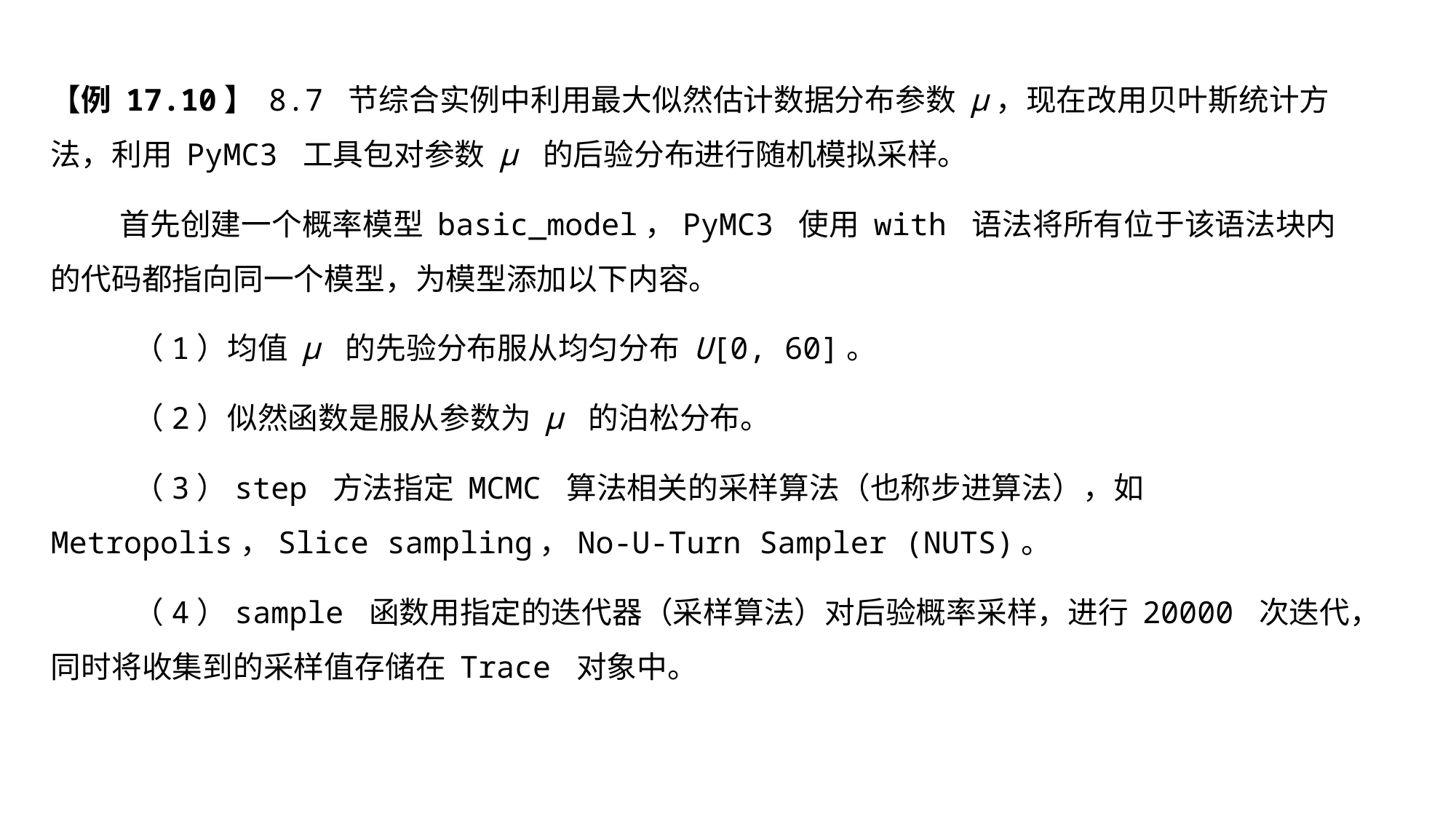

【例 17.10】 8.7 节综合实例中利用最大似然估计数据分布参数 μ，现在改用贝叶斯统计方法，利用 PyMC3 工具包对参数 μ 的后验分布进行随机模拟采样。
首先创建一个概率模型 basic_model，PyMC3 使用 with 语法将所有位于该语法块内的代码都指向同一个模型，为模型添加以下内容。
 （1）均值 μ 的先验分布服从均匀分布 U[0, 60]。
 （2）似然函数是服从参数为 μ 的泊松分布。
 （3）step 方法指定 MCMC 算法相关的采样算法（也称步进算法），如Metropolis，Slice sampling，No-U-Turn Sampler (NUTS)。
 （4）sample 函数用指定的迭代器（采样算法）对后验概率采样，进行 20000 次迭代，同时将收集到的采样值存储在 Trace 对象中。